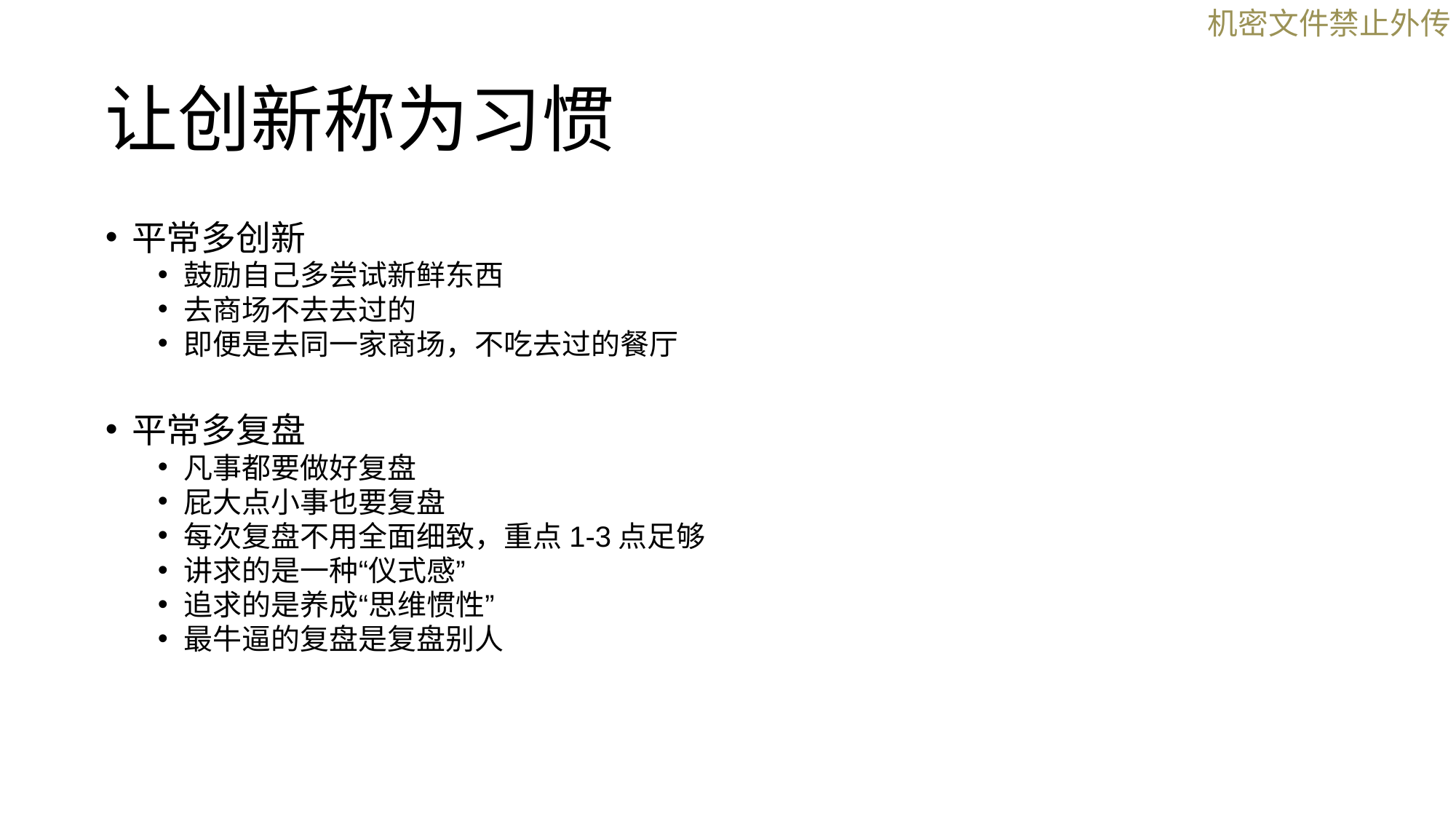

# 让创新称为习惯
平常多创新
鼓励自己多尝试新鲜东西
去商场不去去过的
即便是去同一家商场，不吃去过的餐厅

平常多复盘
凡事都要做好复盘
屁大点小事也要复盘
每次复盘不用全面细致，重点1-3点足够
讲求的是一种“仪式感”
追求的是养成“思维惯性”
最牛逼的复盘是复盘别人